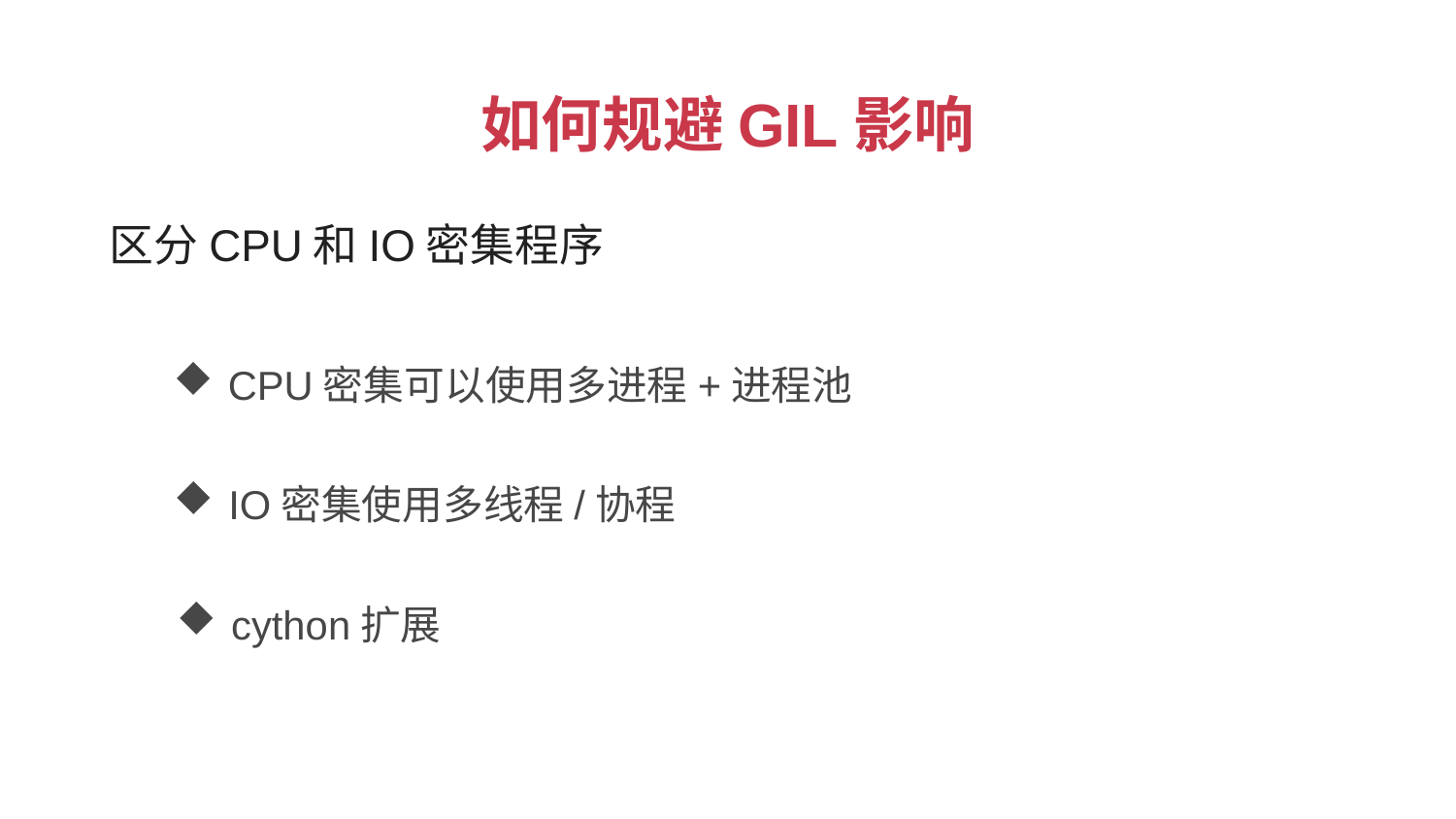

如何规避GIL影响
 区分CPU和IO密集程序
CPU密集可以使用多进程+进程池
IO密集使用多线程/协程
cython扩展